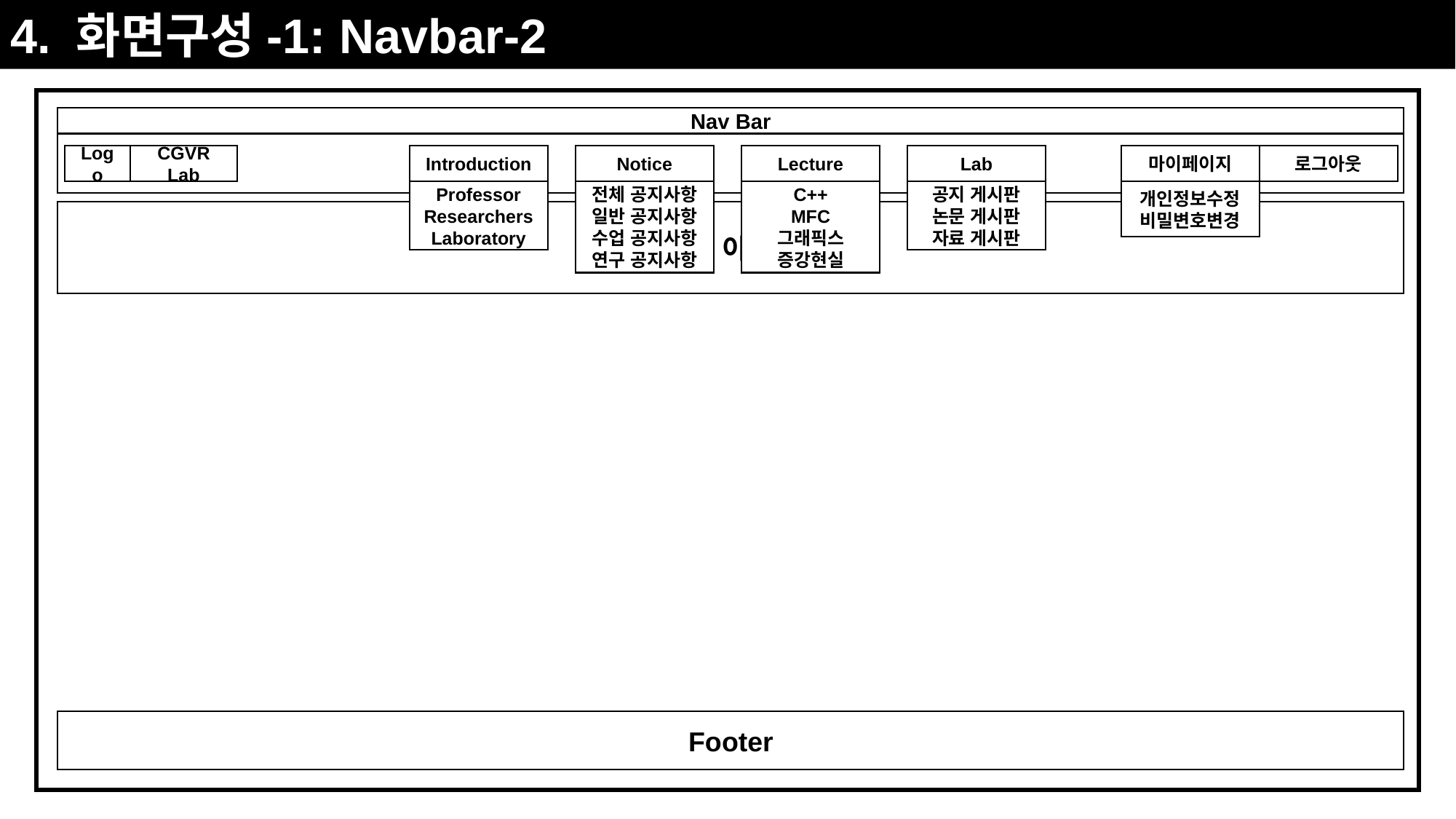

4. 화면구성-1: Navbar-2

Nav Bar

Logo
CGVR Lab
Introduction
Notice
Lecture
Lab
마이페이지
로그아웃
개인정보수정
비밀변호변경
Professor
Researchers
Laboratory
전체 공지사항
일반 공지사항
수업 공지사항
연구 공지사항
C++
MFC
그래픽스
증강현실
공지 게시판
논문 게시판
자료 게시판
배너 이미지
Footer